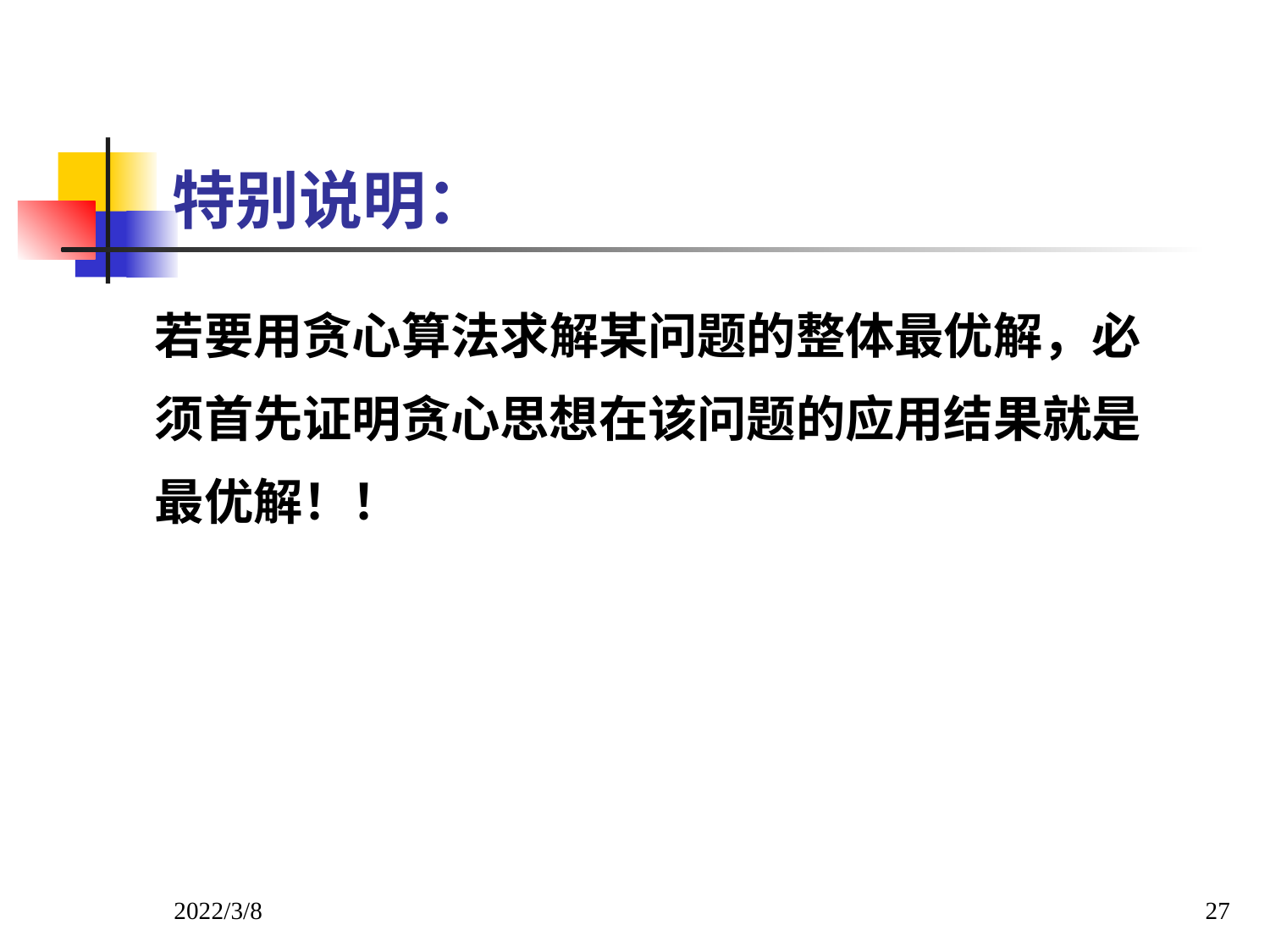

# 特别说明：
	若要用贪心算法求解某问题的整体最优解，必须首先证明贪心思想在该问题的应用结果就是最优解！！
2022/3/8
27